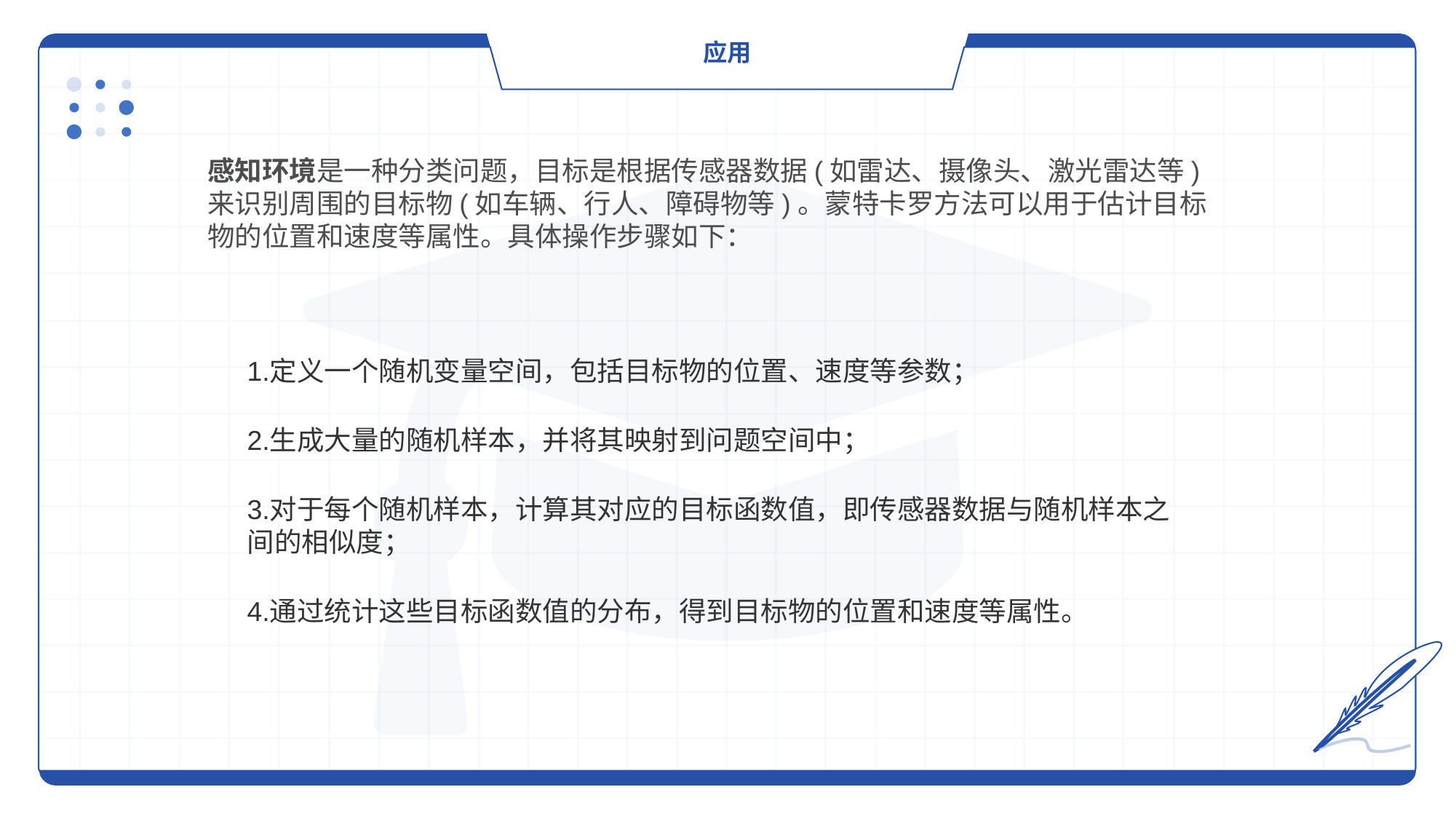

应用
感知环境是一种分类问题，目标是根据传感器数据(如雷达、摄像头、激光雷达等)来识别周围的目标物(如车辆、行人、障碍物等)。蒙特卡罗方法可以用于估计目标物的位置和速度等属性。具体操作步骤如下：
定义一个随机变量空间，包括目标物的位置、速度等参数；
生成大量的随机样本，并将其映射到问题空间中；
对于每个随机样本，计算其对应的目标函数值，即传感器数据与随机样本之间的相似度；
通过统计这些目标函数值的分布，得到目标物的位置和速度等属性。